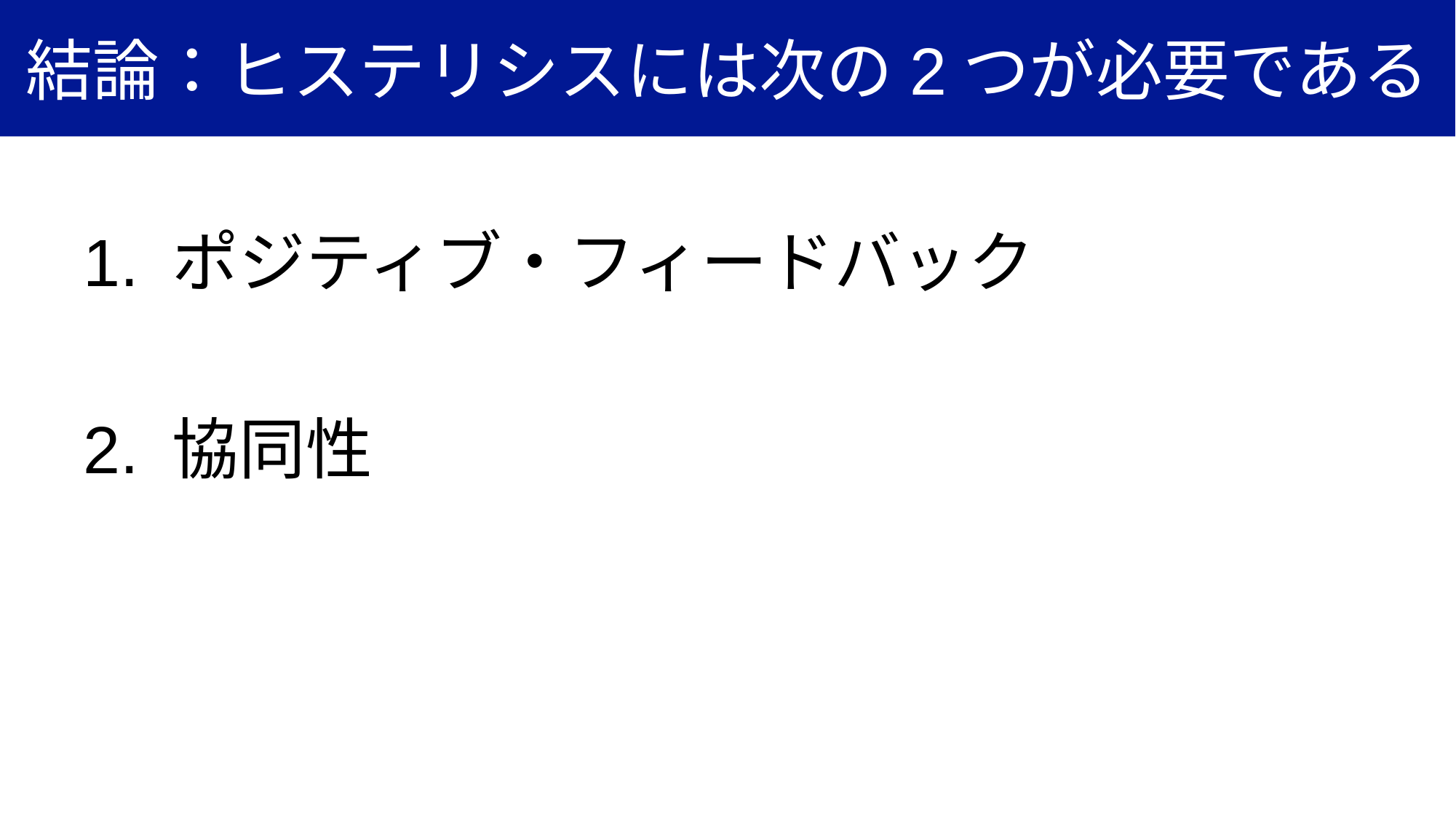

# 結論：ヒステリシスには次の2つが必要である
ポジティブ・フィードバック

協同性